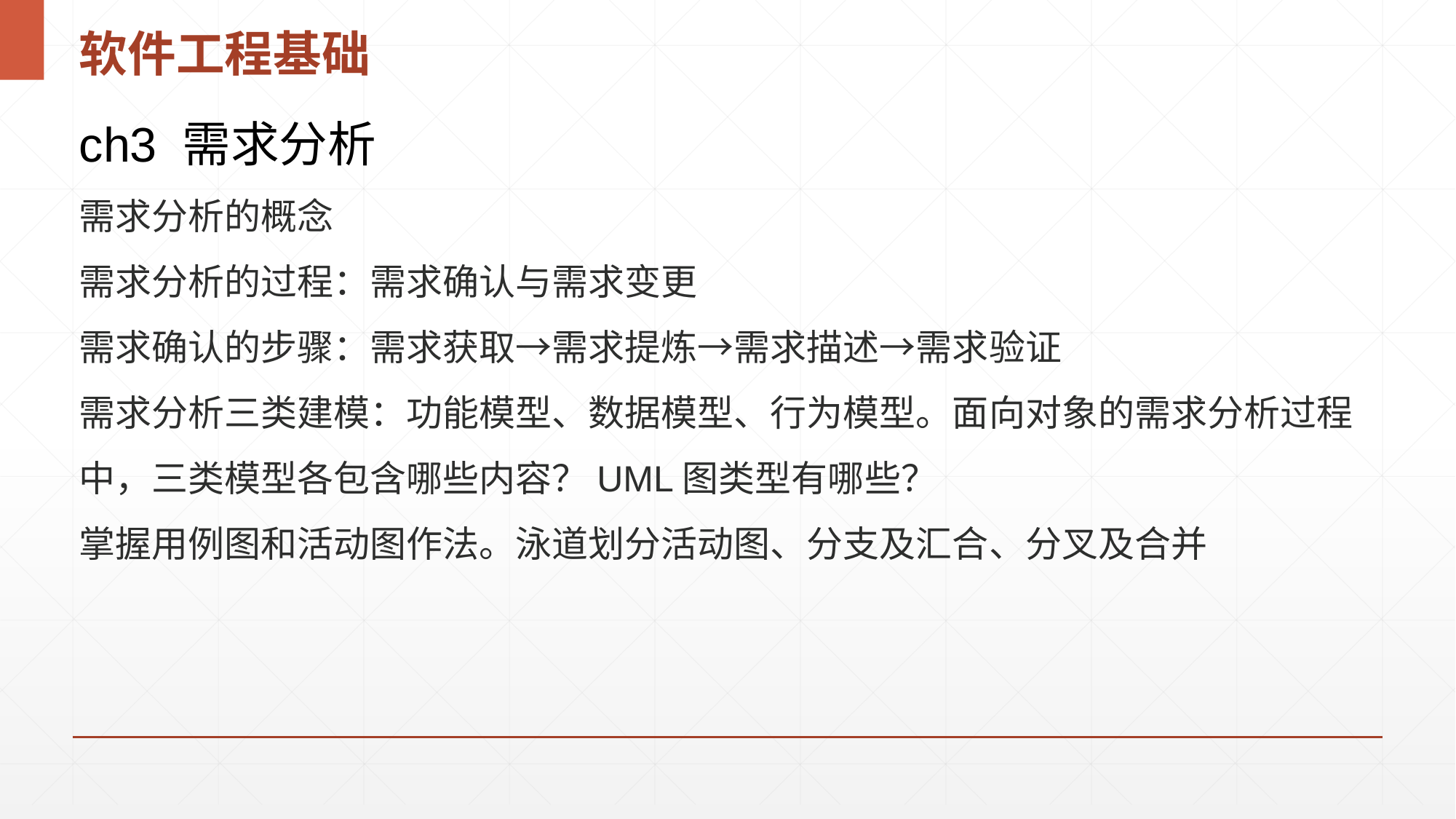

# 软件工程基础
ch3 需求分析
需求分析的概念
需求分析的过程：需求确认与需求变更
需求确认的步骤：需求获取→需求提炼→需求描述→需求验证
需求分析三类建模：功能模型、数据模型、行为模型。面向对象的需求分析过程中，三类模型各包含哪些内容？UML图类型有哪些？
掌握用例图和活动图作法。泳道划分活动图、分支及汇合、分叉及合并